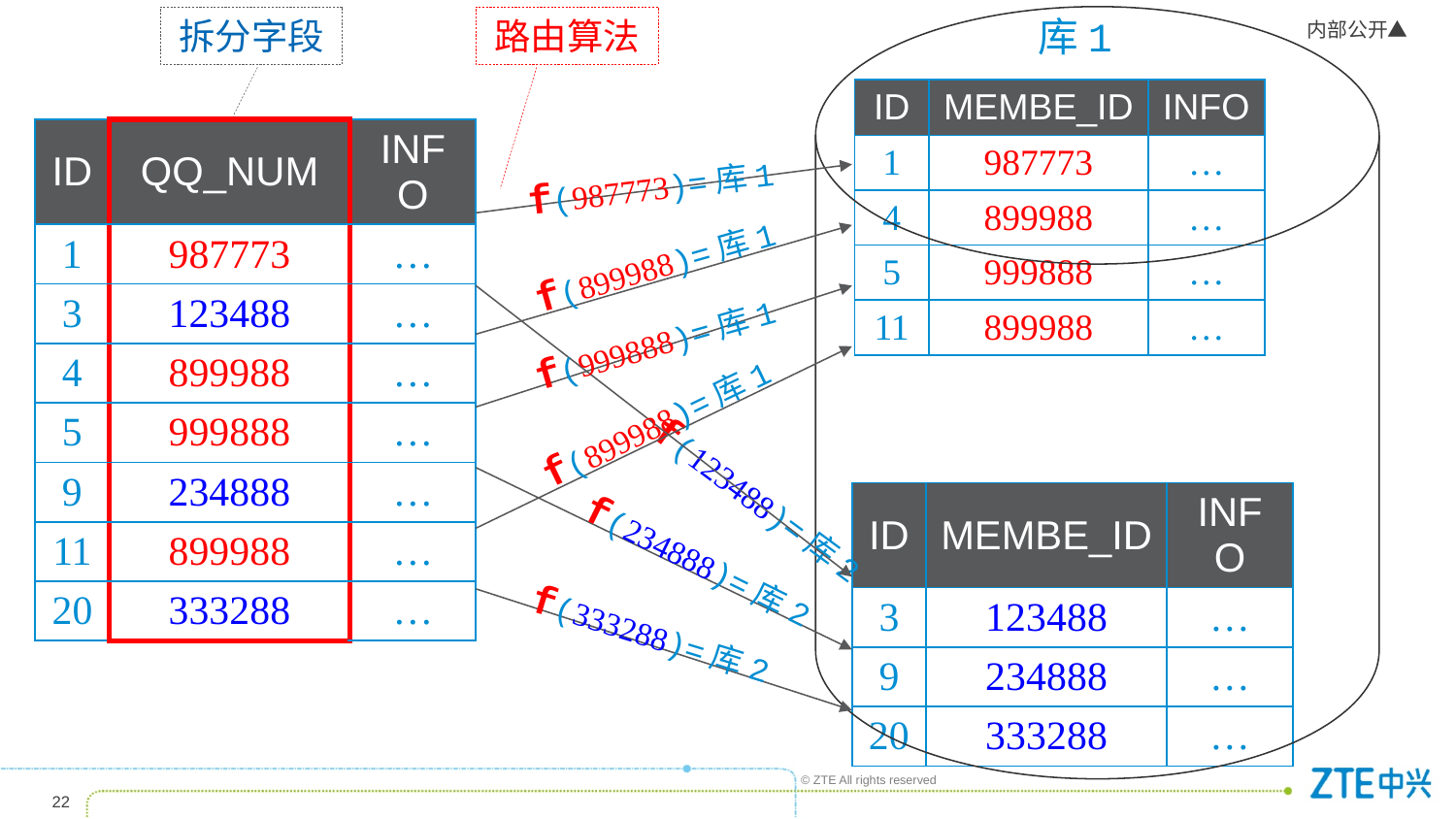

库1
拆分字段
路由算法

| ID | MEMBE\_ID | INFO |
| --- | --- | --- |
| 1 | 987773 | … |
| 4 | 899988 | … |
| 5 | 999888 | … |
| 11 | 899988 | … |
| ID | QQ\_NUM | INFO |
| --- | --- | --- |
| 1 | 987773 | … |
| 3 | 123488 | … |
| 4 | 899988 | … |
| 5 | 999888 | … |
| 9 | 234888 | … |
| 11 | 899988 | … |
| 20 | 333288 | … |
f(987773)=库1

f(899988)=库1

f(999888)=库1

f(899988)=库1
f(123488)=库2

| ID | MEMBE\_ID | INFO |
| --- | --- | --- |
| 3 | 123488 | … |
| 9 | 234888 | … |
| 20 | 333288 | … |
f(234888)=库2

f(333288)=库2